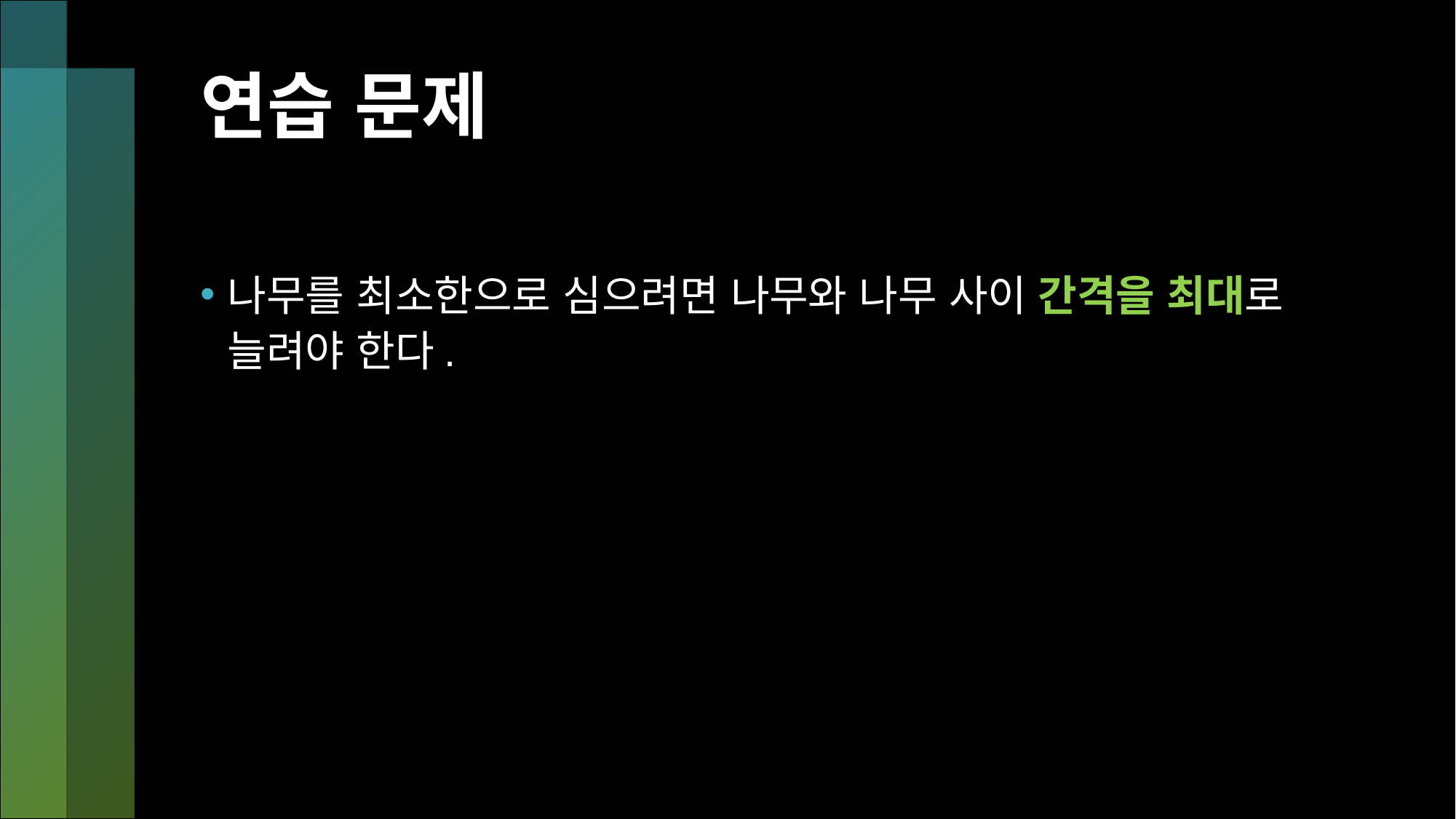

# 연습 문제
나무를 최소한으로 심으려면 나무와 나무 사이 간격을 최대로 늘려야 한다.